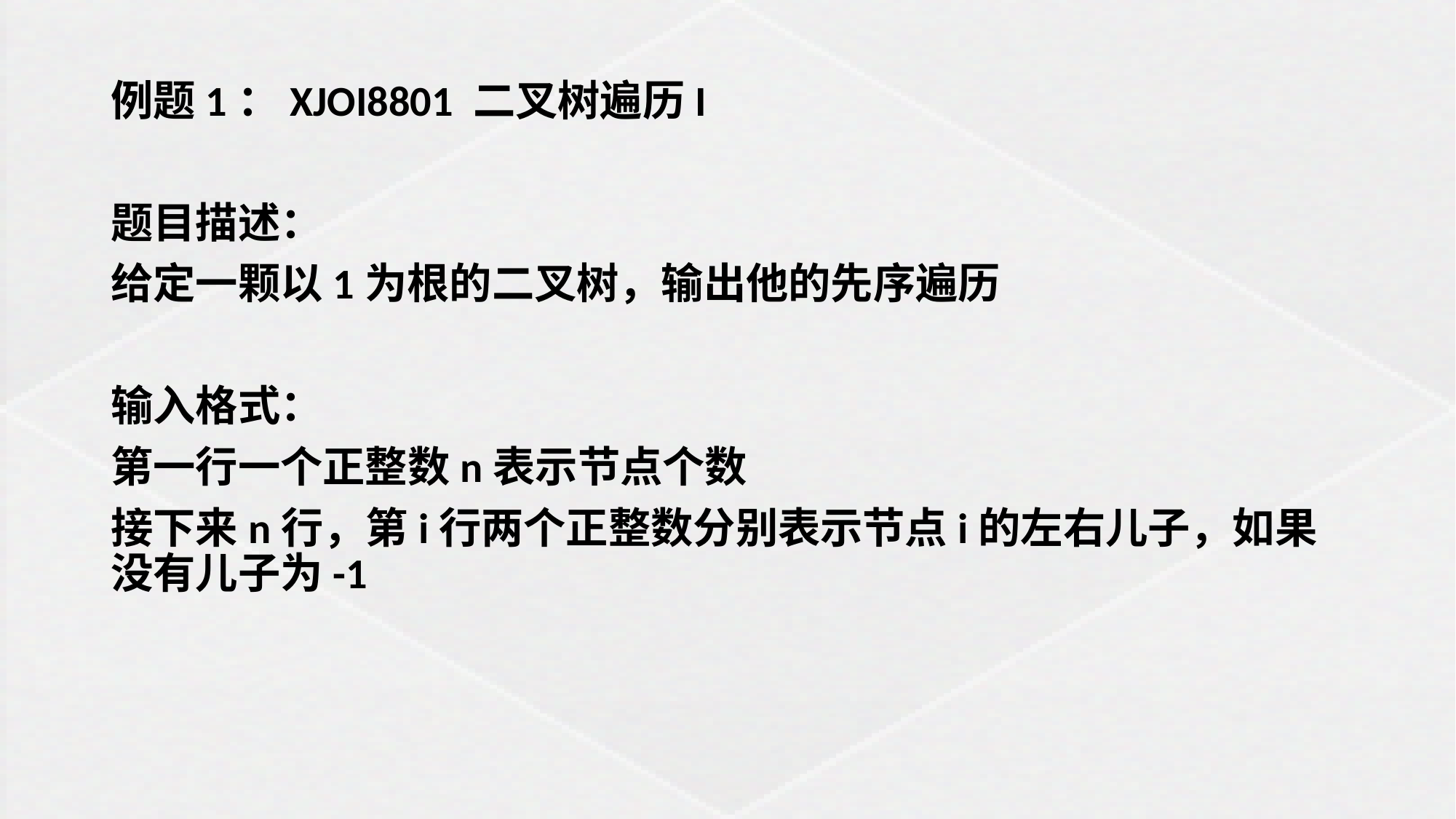

例题1：XJOI8801 二叉树遍历I

题目描述：
给定一颗以1为根的二叉树，输出他的先序遍历

输入格式：
第一行一个正整数n表示节点个数
接下来n行，第i行两个正整数分别表示节点i的左右儿子，如果没有儿子为-1